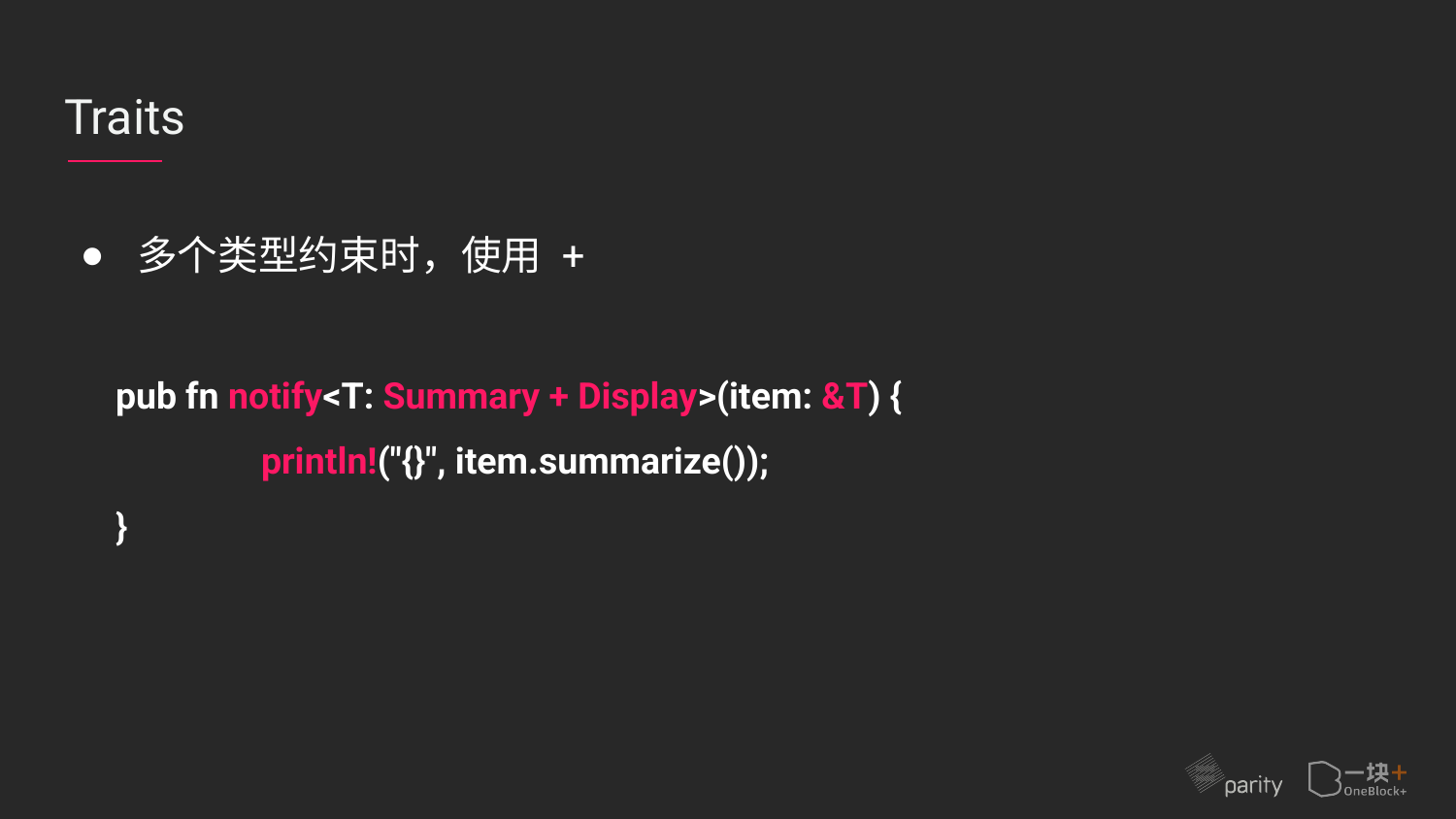

# Traits
多个类型约束时，使用 +

pub fn notify<T: Summary + Display>(item: &T) {
    	println!("{}", item.summarize());
}